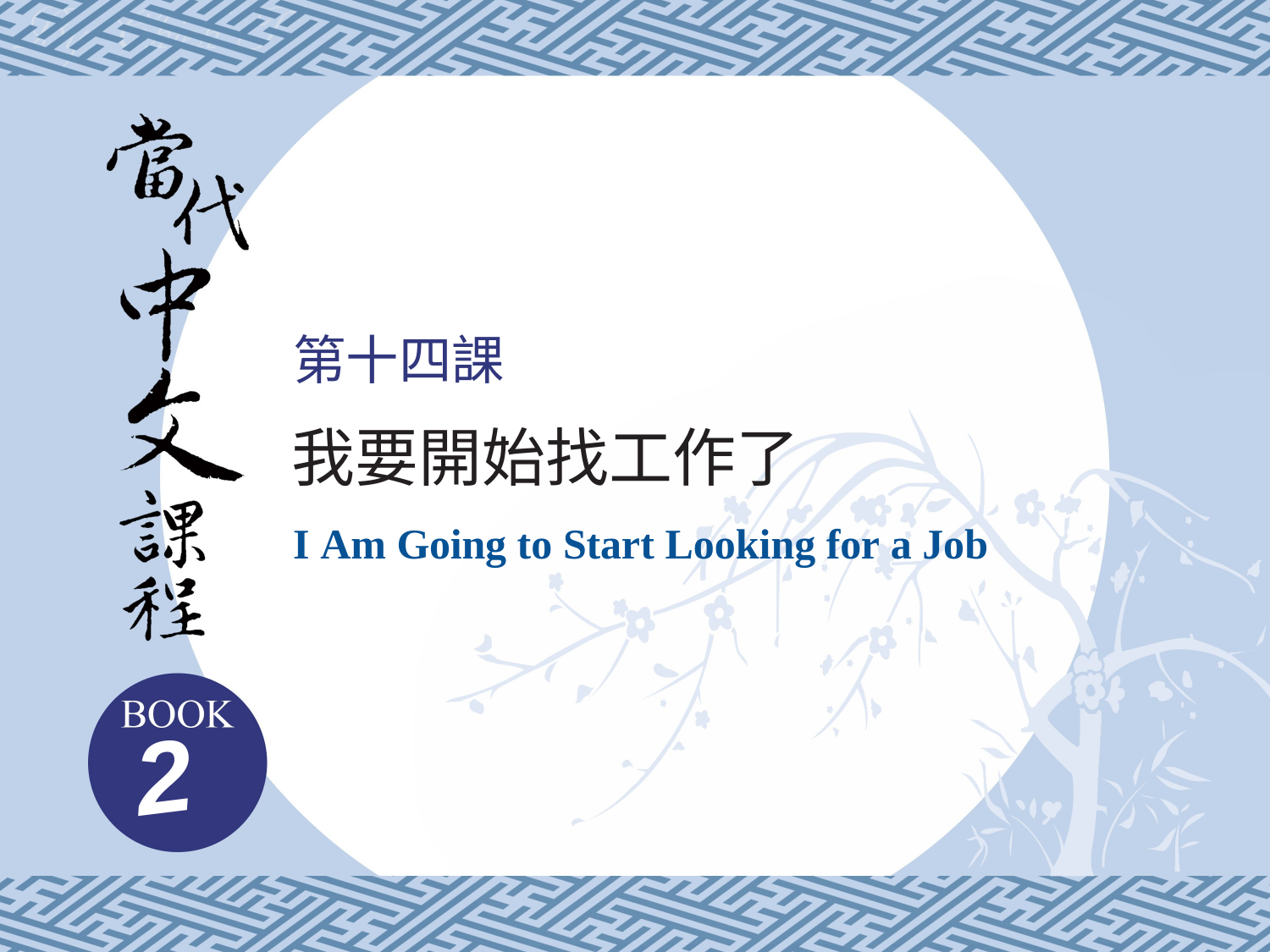

# 第十四課
我要開始找工作了
I Am Going to Start Looking for a Job
2